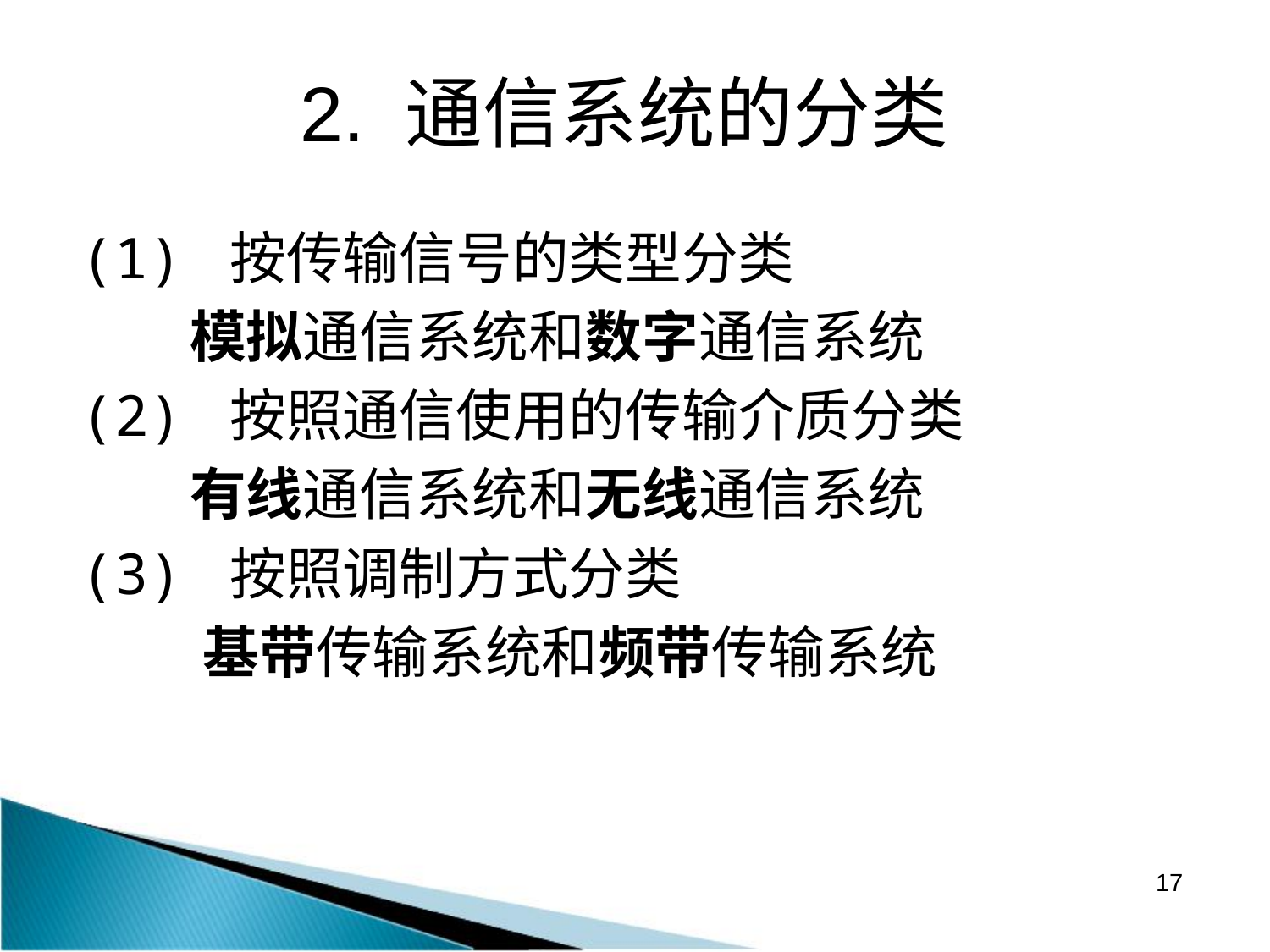

# 2. 通信系统的分类
(1) 按传输信号的类型分类
模拟通信系统和数字通信系统
(2) 按照通信使用的传输介质分类
有线通信系统和无线通信系统
(3) 按照调制方式分类
基带传输系统和频带传输系统
17